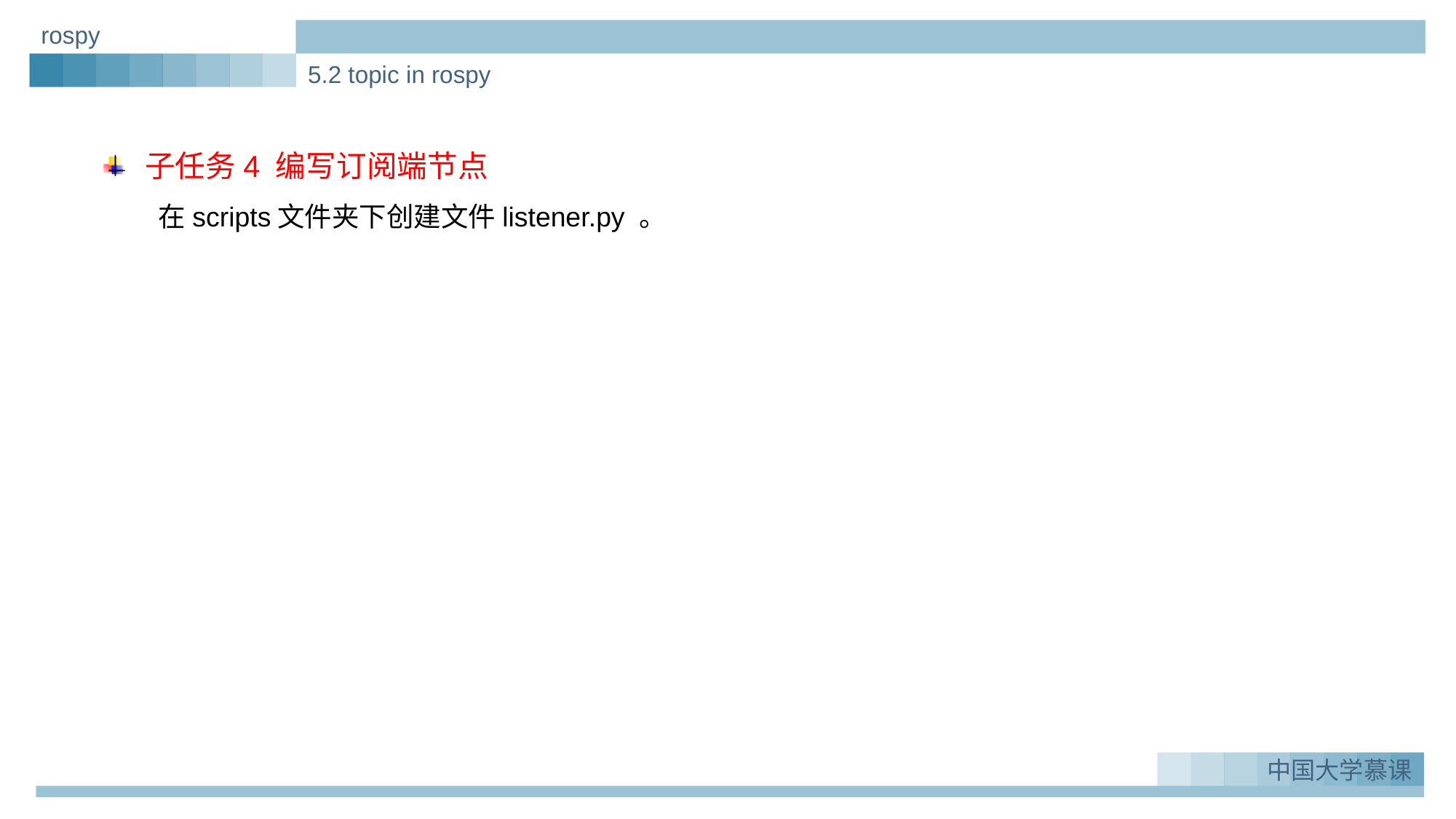

rospy
5.2 topic in rospy
子任务4 编写订阅端节点
在scripts文件夹下创建文件listener.py 。

实例一：Greeting_demo
1.
中国大学慕课